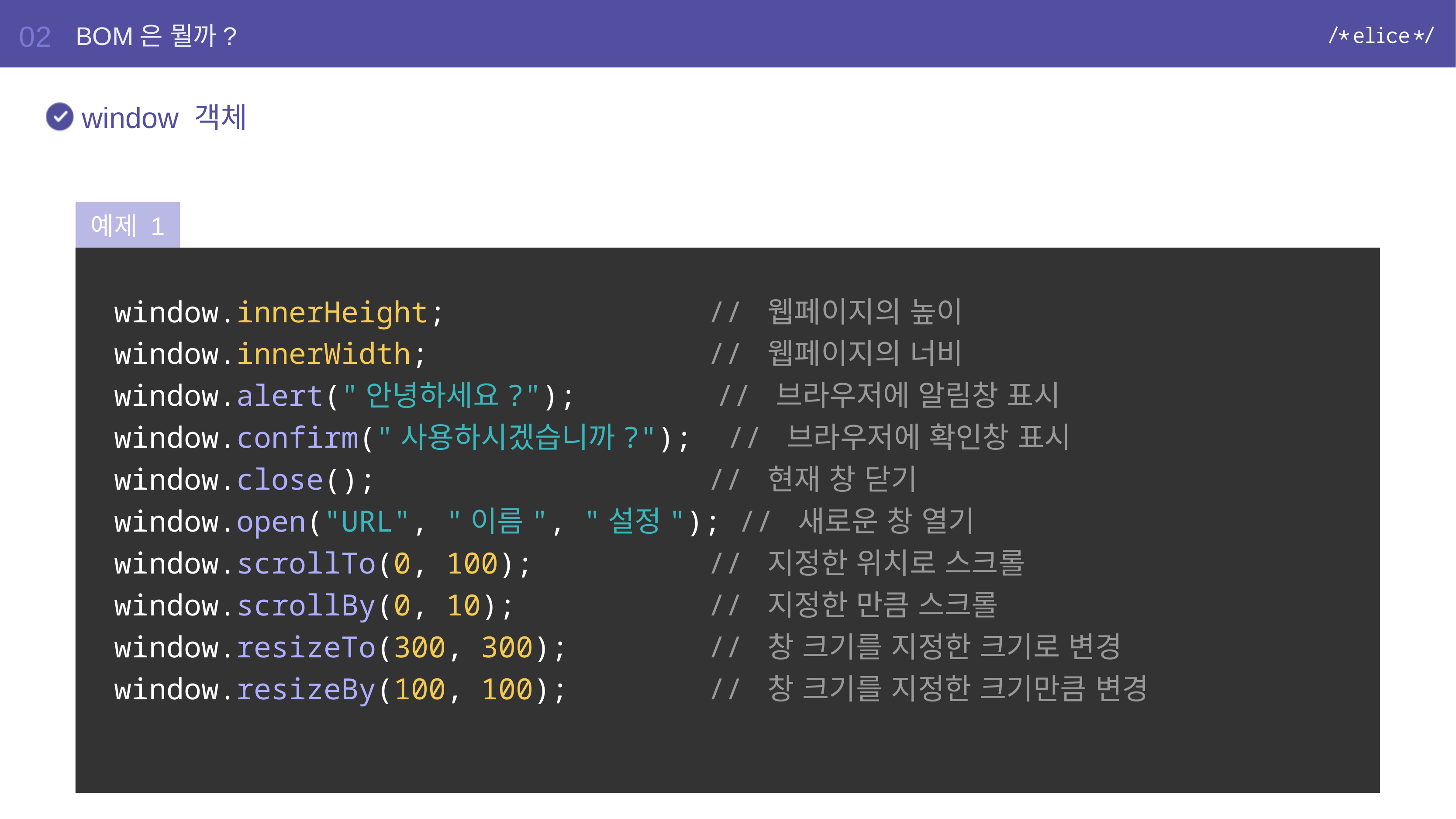

02
BOM은 뭘까?
window 객체
예제 1
window.innerHeight;               // 웹페이지의 높이
window.innerWidth;                // 웹페이지의 너비
window.alert("안녕하세요?");        // 브라우저에 알림창 표시
window.confirm("사용하시겠습니까?");  // 브라우저에 확인창 표시
window.close();                   // 현재 창 닫기
window.open("URL", "이름", "설정"); // 새로운 창 열기
window.scrollTo(0, 100);          // 지정한 위치로 스크롤
window.scrollBy(0, 10);           // 지정한 만큼 스크롤
window.resizeTo(300, 300);        // 창 크기를 지정한 크기로 변경
window.resizeBy(100, 100);        // 창 크기를 지정한 크기만큼 변경